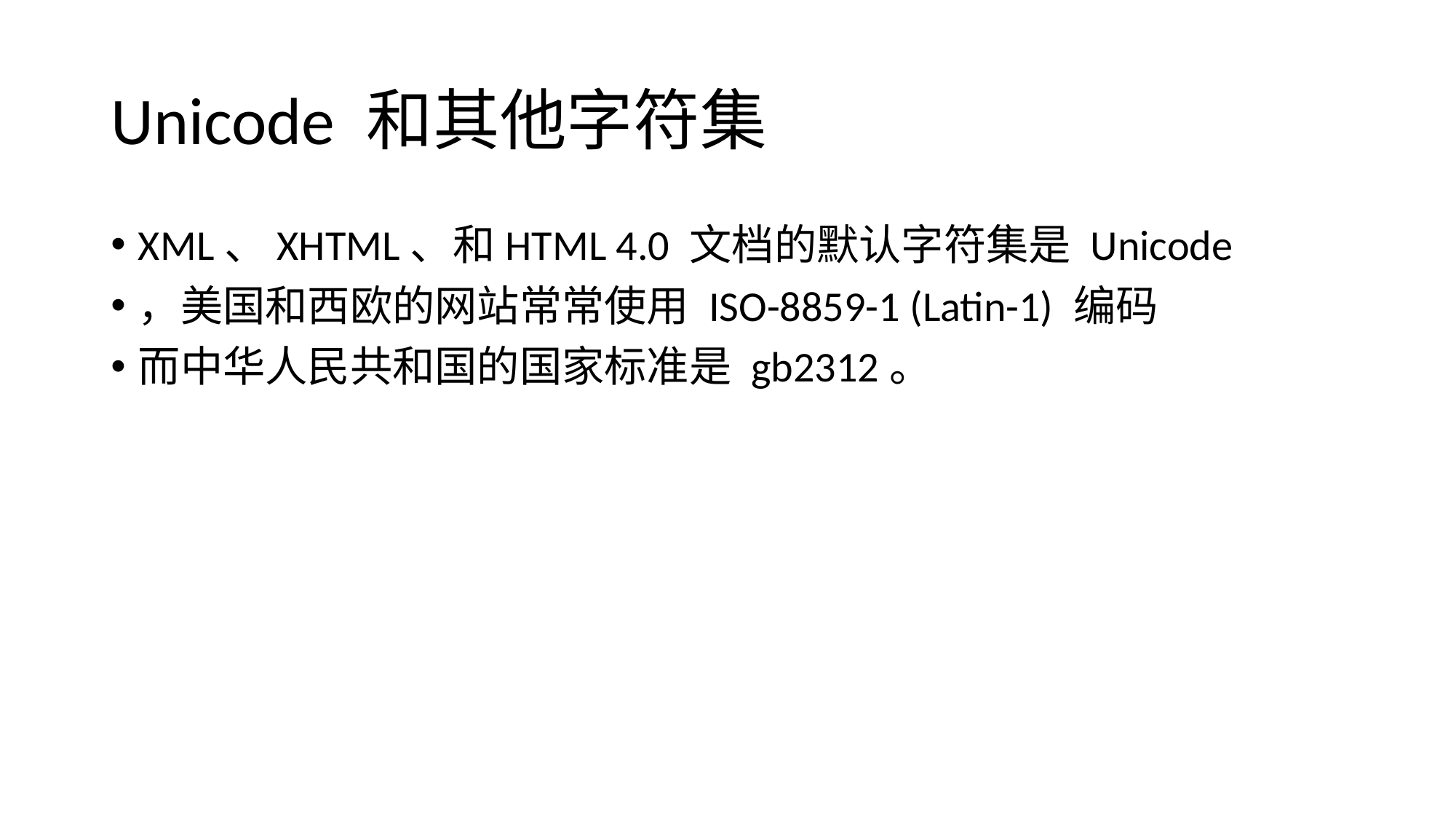

# Unicode 和其他字符集
XML、XHTML、和HTML 4.0 文档的默认字符集是 Unicode
，美国和西欧的网站常常使用 ISO-8859-1 (Latin-1) 编码
而中华人民共和国的国家标准是 gb2312。